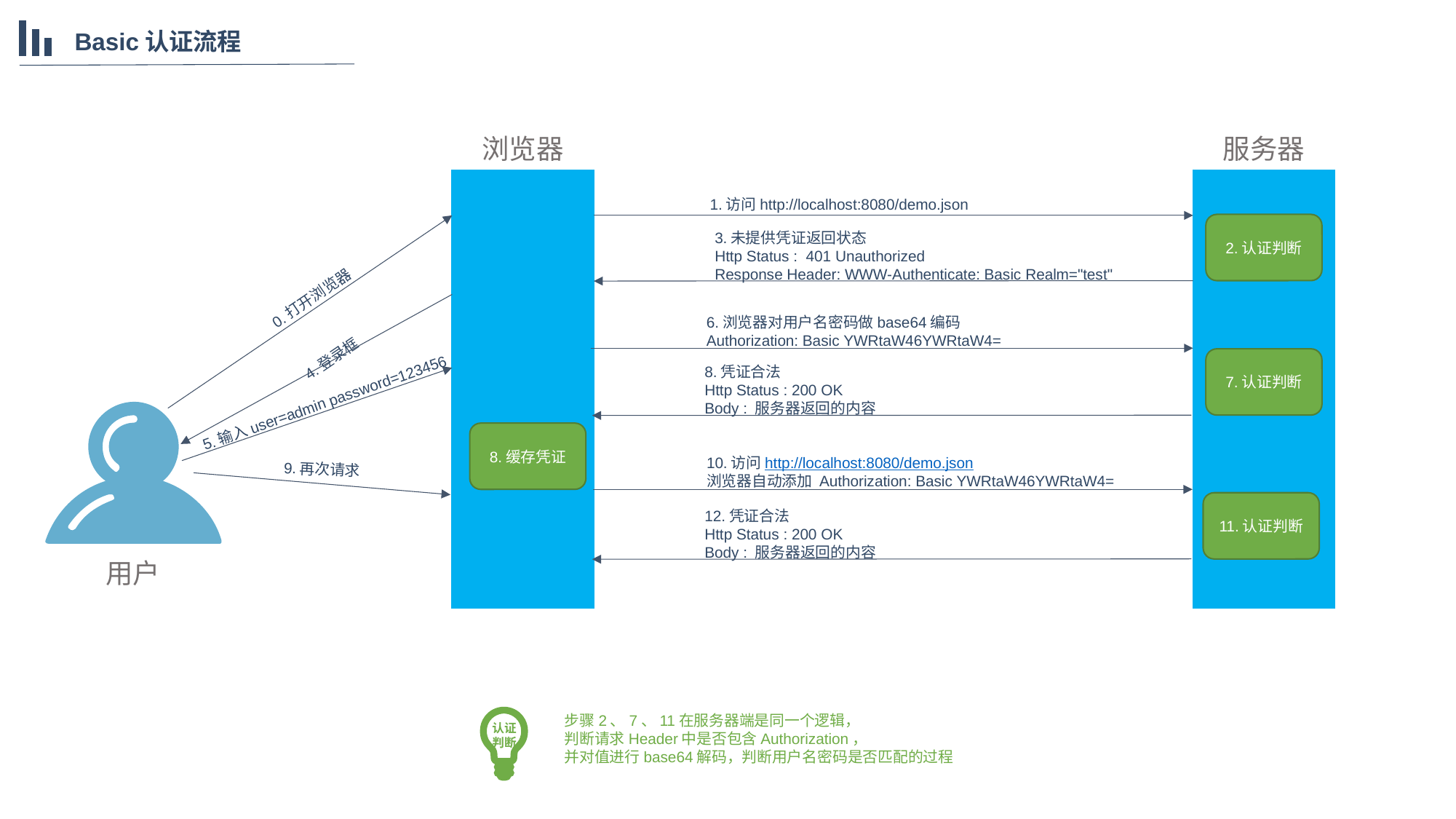

Basic认证流程

浏览器
服务器

1.访问http://localhost:8080/demo.json
2.认证判断
3.未提供凭证返回状态
Http Status :  401 Unauthorized
Response Header: WWW-Authenticate: Basic Realm="test"
0.打开浏览器
6.浏览器对用户名密码做base64编码
Authorization: Basic YWRtaW46YWRtaW4=
4.登录框
7.认证判断
8.凭证合法
Http Status : 200 OK
Body : 服务器返回的内容
5.输入user=admin password=123456

8.缓存凭证
10.访问http://localhost:8080/demo.json
浏览器自动添加 Authorization: Basic YWRtaW46YWRtaW4=

9.再次请求
11.认证判断
12.凭证合法
Http Status : 200 OK
Body : 服务器返回的内容
用户

步骤2、7、11在服务器端是同一个逻辑，
判断请求Header中是否包含Authorization，
并对值进行base64解码，判断用户名密码是否匹配的过程
认证
判断